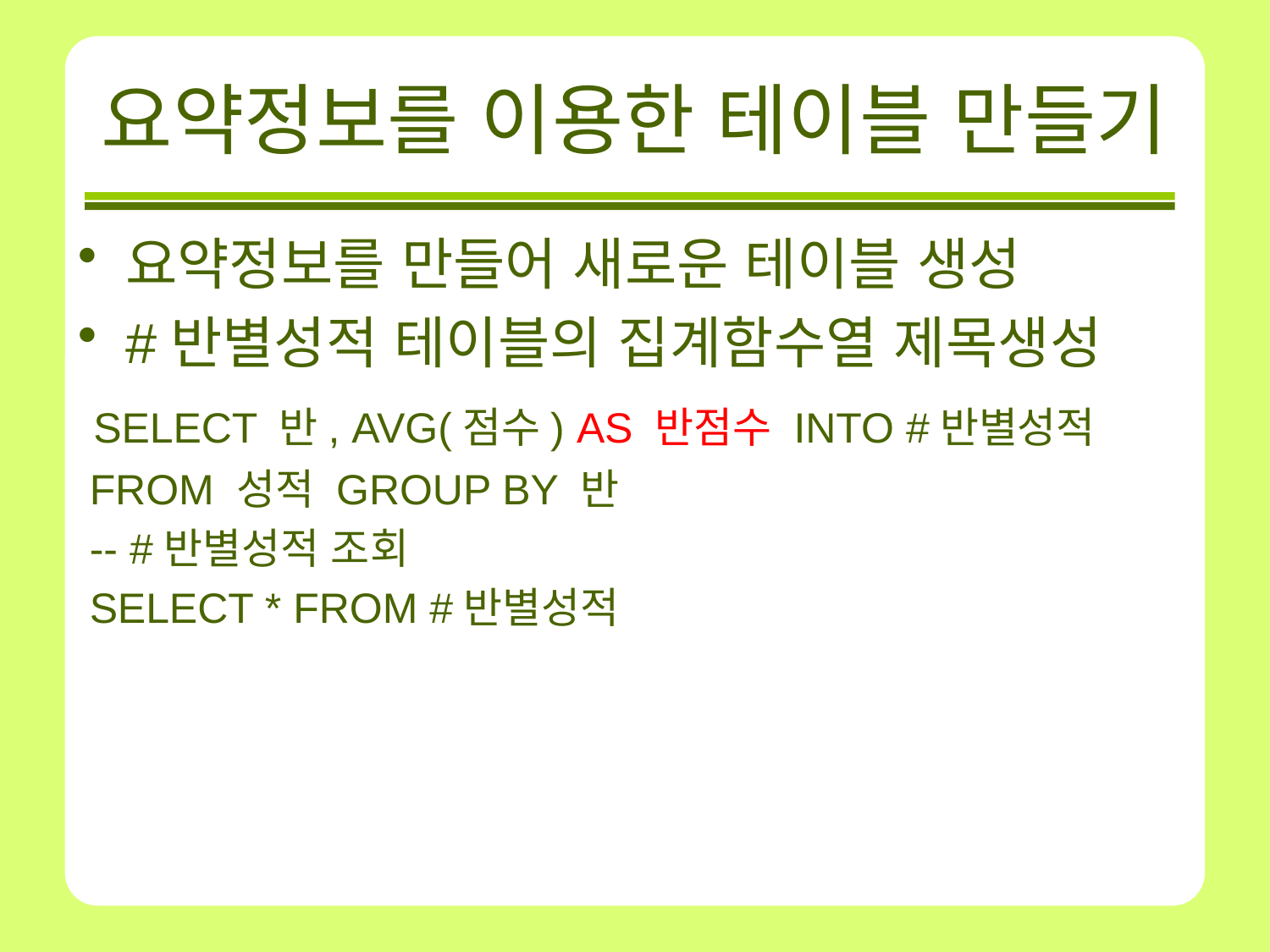

# 요약정보를 이용한 테이블 만들기
요약정보를 만들어 새로운 테이블 생성
#반별성적 테이블의 집계함수열 제목생성
 SELECT 반, AVG(점수) AS 반점수 INTO #반별성적
 FROM 성적 GROUP BY 반
 -- #반별성적 조회
 SELECT * FROM #반별성적